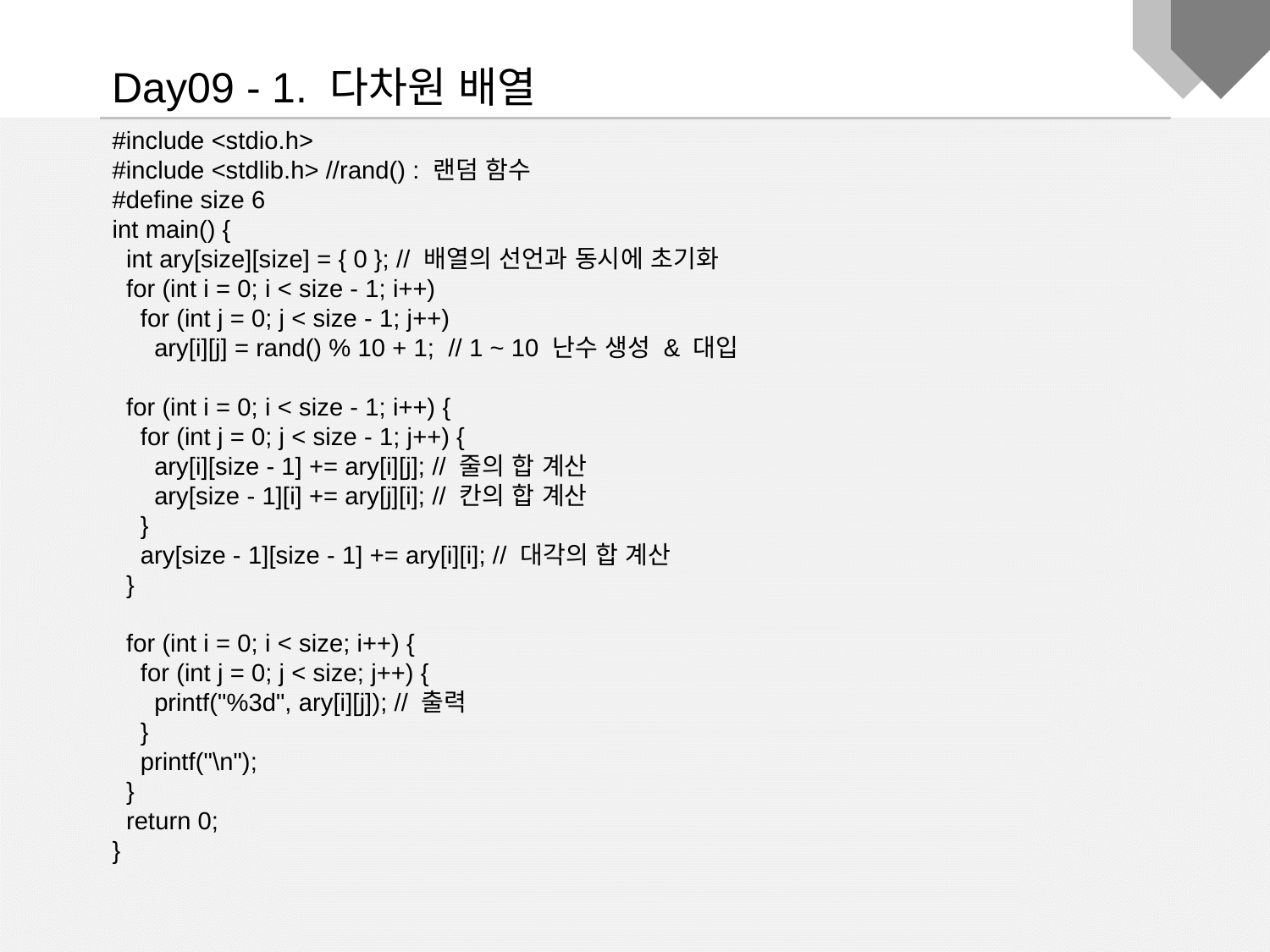

Day09 - 1. 다차원 배열
#include <stdio.h>
#include <stdlib.h> //rand() : 랜덤 함수
#define size 6
int main() {
  int ary[size][size] = { 0 }; // 배열의 선언과 동시에 초기화
  for (int i = 0; i < size - 1; i++)
    for (int j = 0; j < size - 1; j++)
      ary[i][j] = rand() % 10 + 1;  // 1 ~ 10 난수 생성 & 대입

  for (int i = 0; i < size - 1; i++) {
    for (int j = 0; j < size - 1; j++) {
      ary[i][size - 1] += ary[i][j]; // 줄의 합 계산
      ary[size - 1][i] += ary[j][i]; // 칸의 합 계산
    }
    ary[size - 1][size - 1] += ary[i][i]; // 대각의 합 계산
  }

  for (int i = 0; i < size; i++) {
    for (int j = 0; j < size; j++) {
      printf("%3d", ary[i][j]); // 출력
    }
    printf("\n");
  }
  return 0;
}